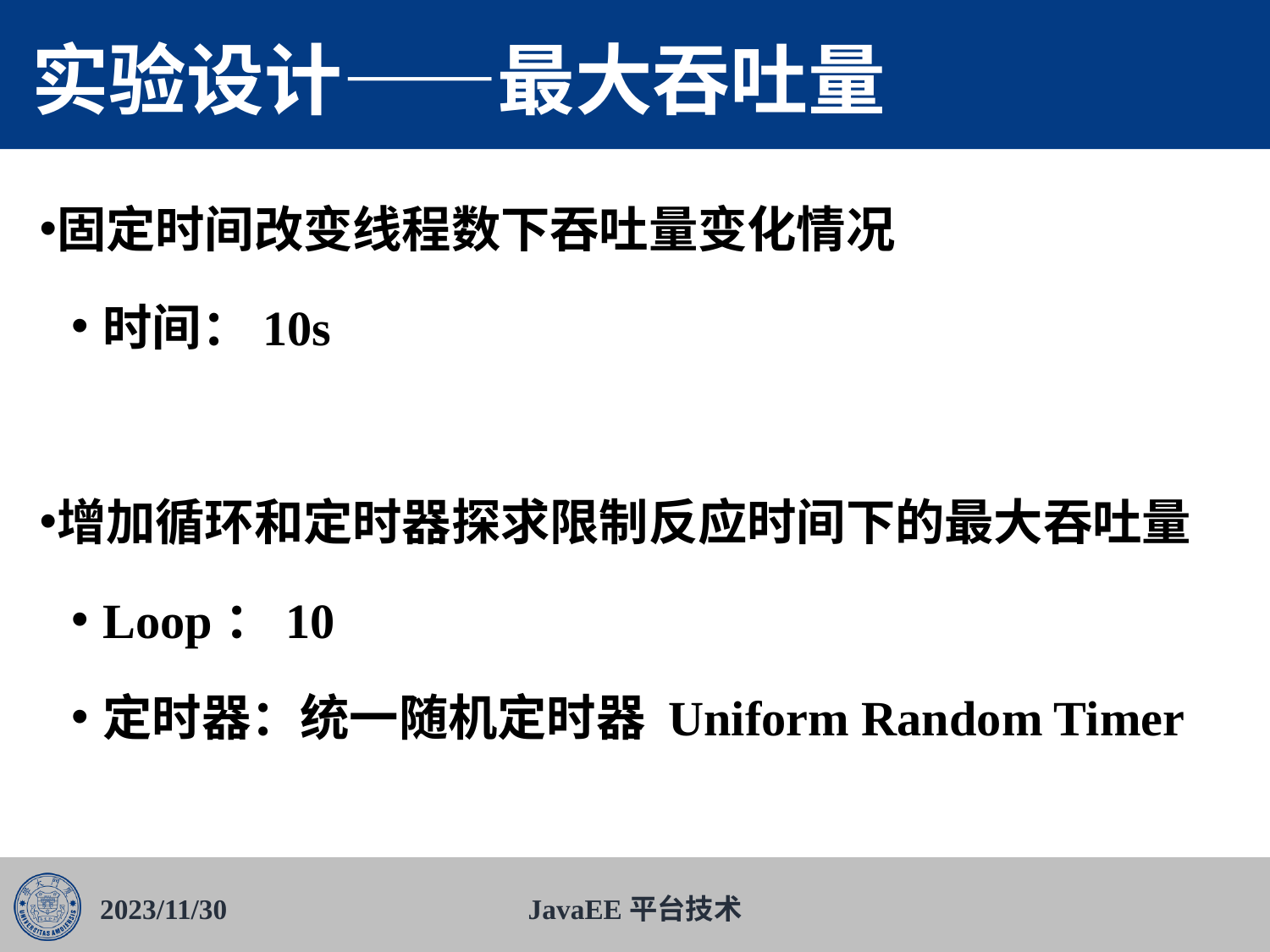

# 实验设计——最大吞吐量
固定时间改变线程数下吞吐量变化情况
时间：10s

增加循环和定时器探求限制反应时间下的最大吞吐量
Loop：10
定时器：统一随机定时器 Uniform Random Timer

2023/11/30
JavaEE平台技术
4